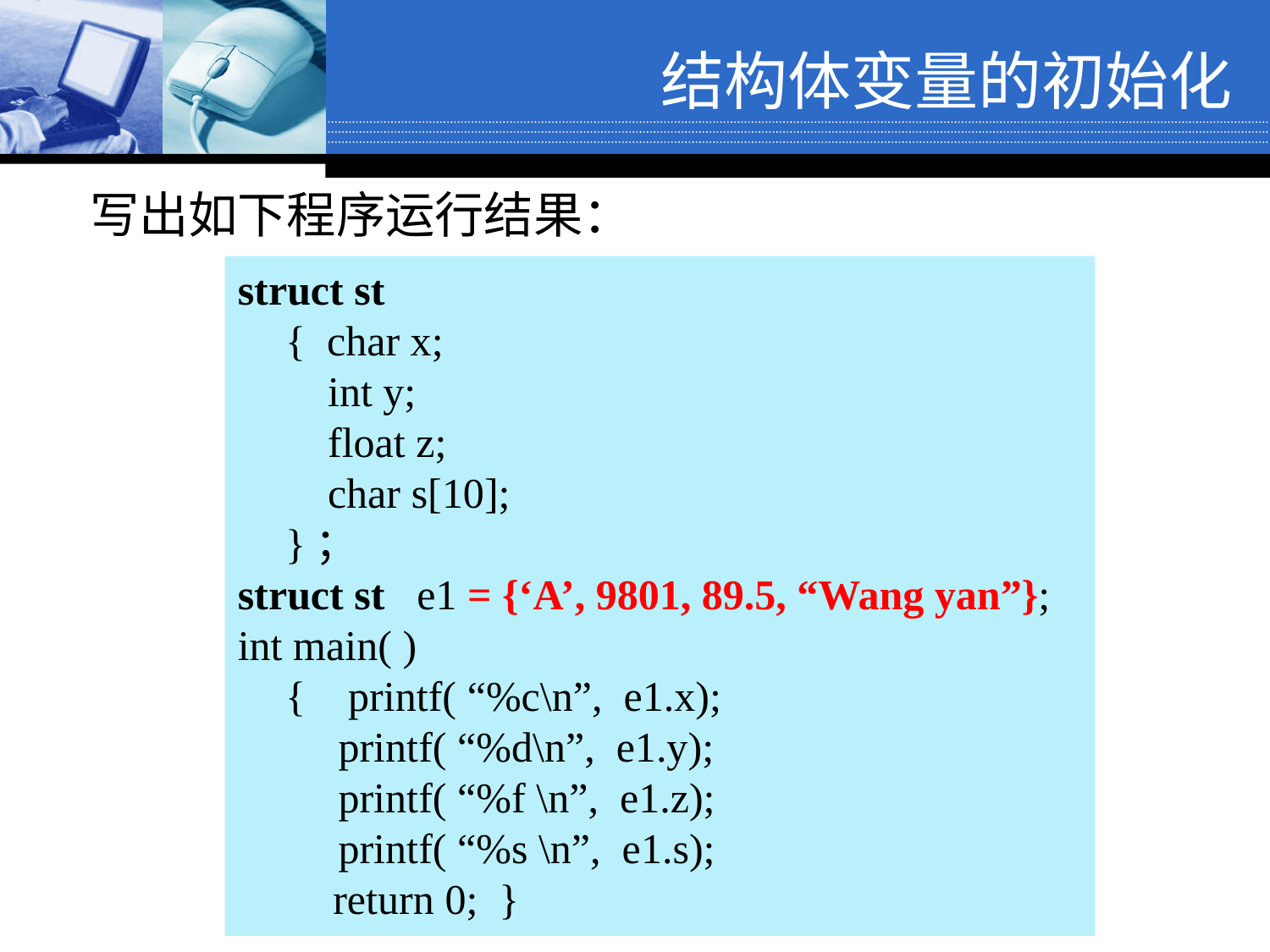

# 结构体变量的初始化
写出如下程序运行结果：

struct st
	{  char x;
	    int y;
	    float z;
	    char s[10];
	}；
struct st   e1 = {‘A’, 9801, 89.5, “Wang yan”};
int main( )
	{    printf( “%c\n”,  e1.x);
	     printf( “%d\n”,  e1.y);
	     printf( “%f \n”,  e1.z);
	     printf( “%s \n”,  e1.s);
         return 0;  }